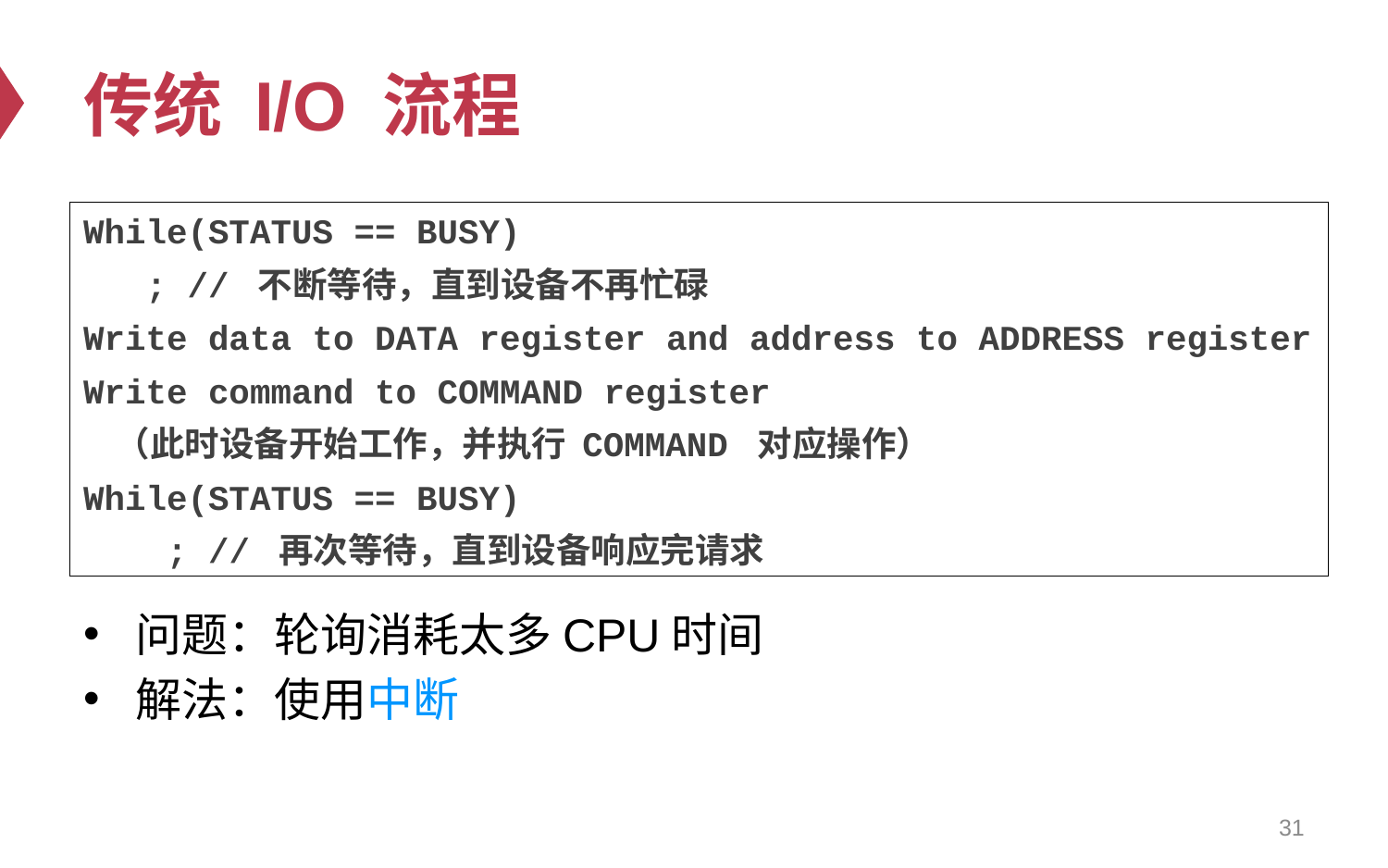

# 传统 I/O 流程
While(STATUS == BUSY)
   ; // 不断等待，直到设备不再忙碌
Write data to DATA register and address to ADDRESS register
Write command to COMMAND register
   （此时设备开始工作，并执行 COMMAND 对应操作）
While(STATUS == BUSY)
    ; // 再次等待，直到设备响应完请求
问题：轮询消耗太多CPU时间
解法：使用中断
31